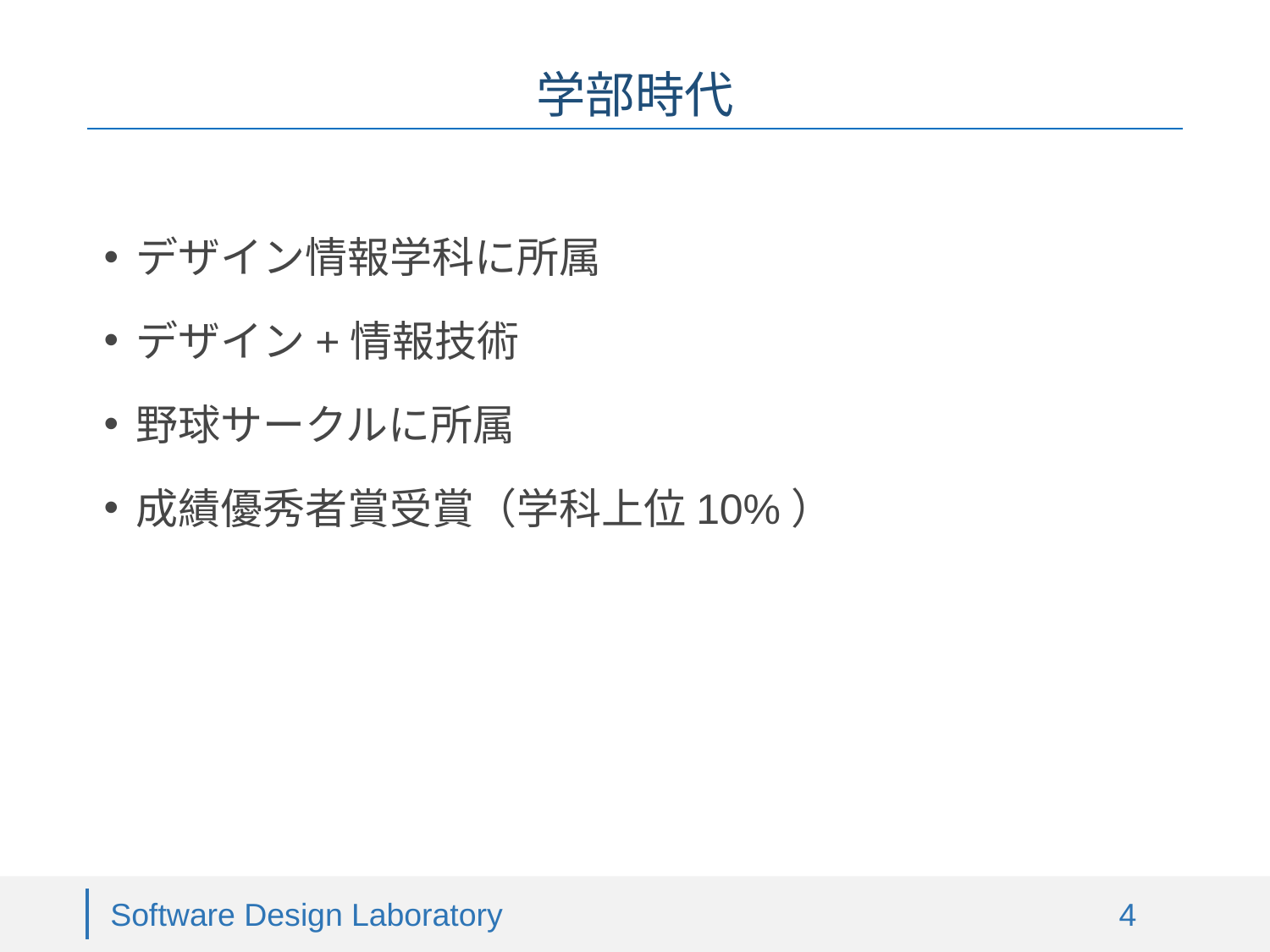

# 学部時代
デザイン情報学科に所属
デザイン+情報技術
野球サークルに所属
成績優秀者賞受賞（学科上位10%）